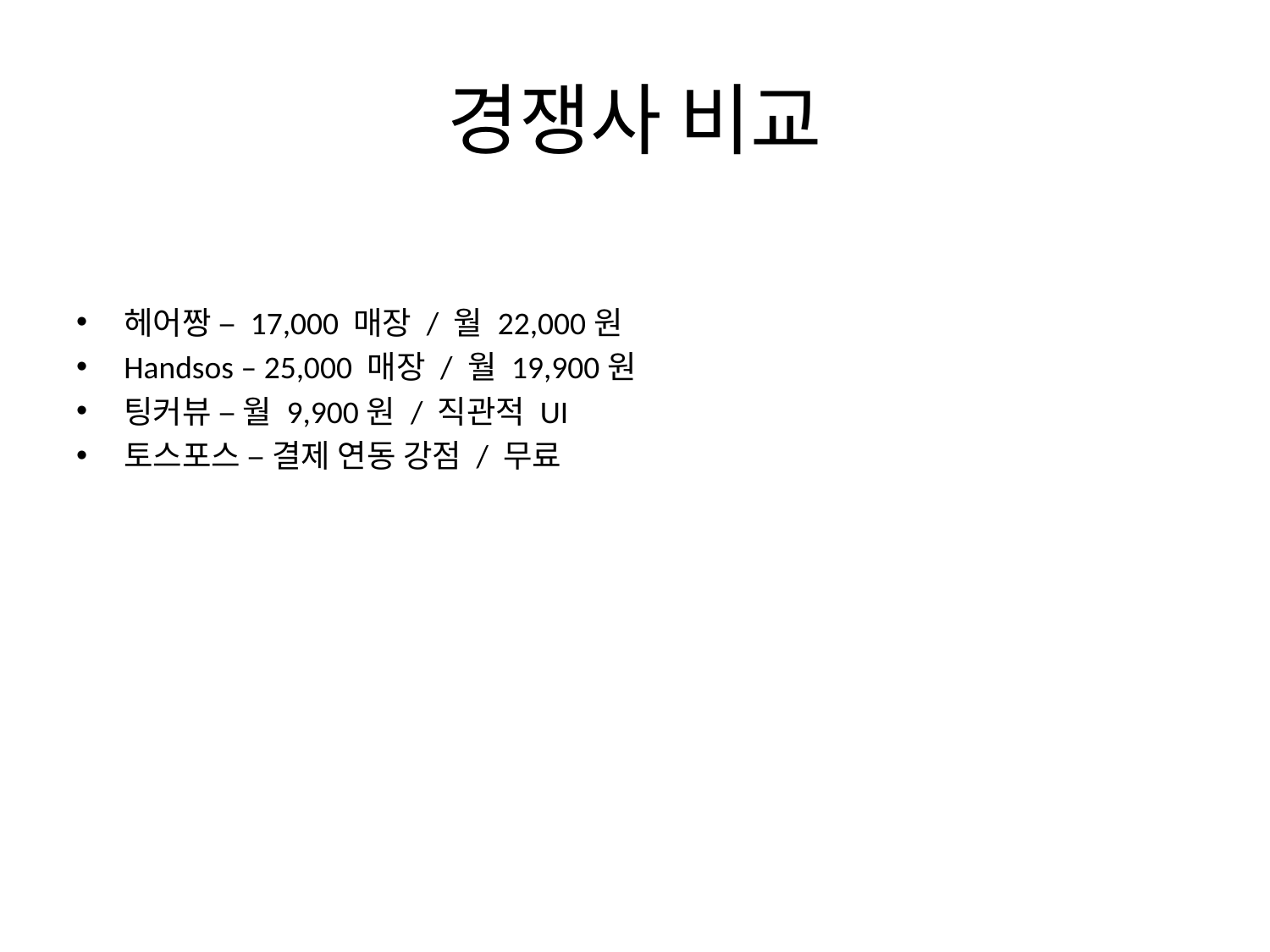

# 경쟁사 비교

헤어짱 – 17,000 매장 / 월 22,000원
Handsos – 25,000 매장 / 월 19,900원
팅커뷰 – 월 9,900원 / 직관적 UI
토스포스 – 결제 연동 강점 / 무료